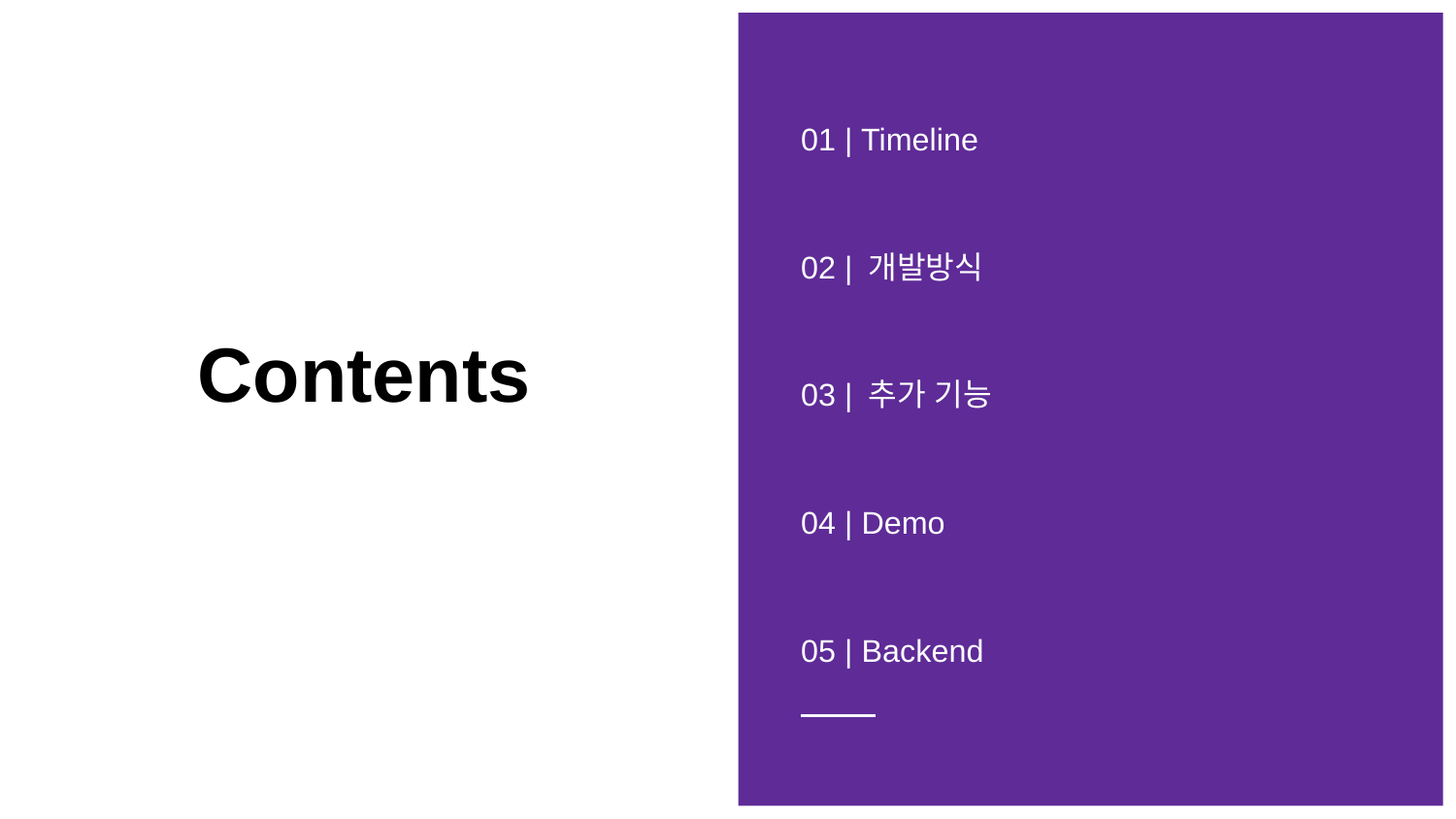

01 | Timeline

02 | 개발방식

03 | 추가 기능

04 | Demo

05 | Backend
# Contents